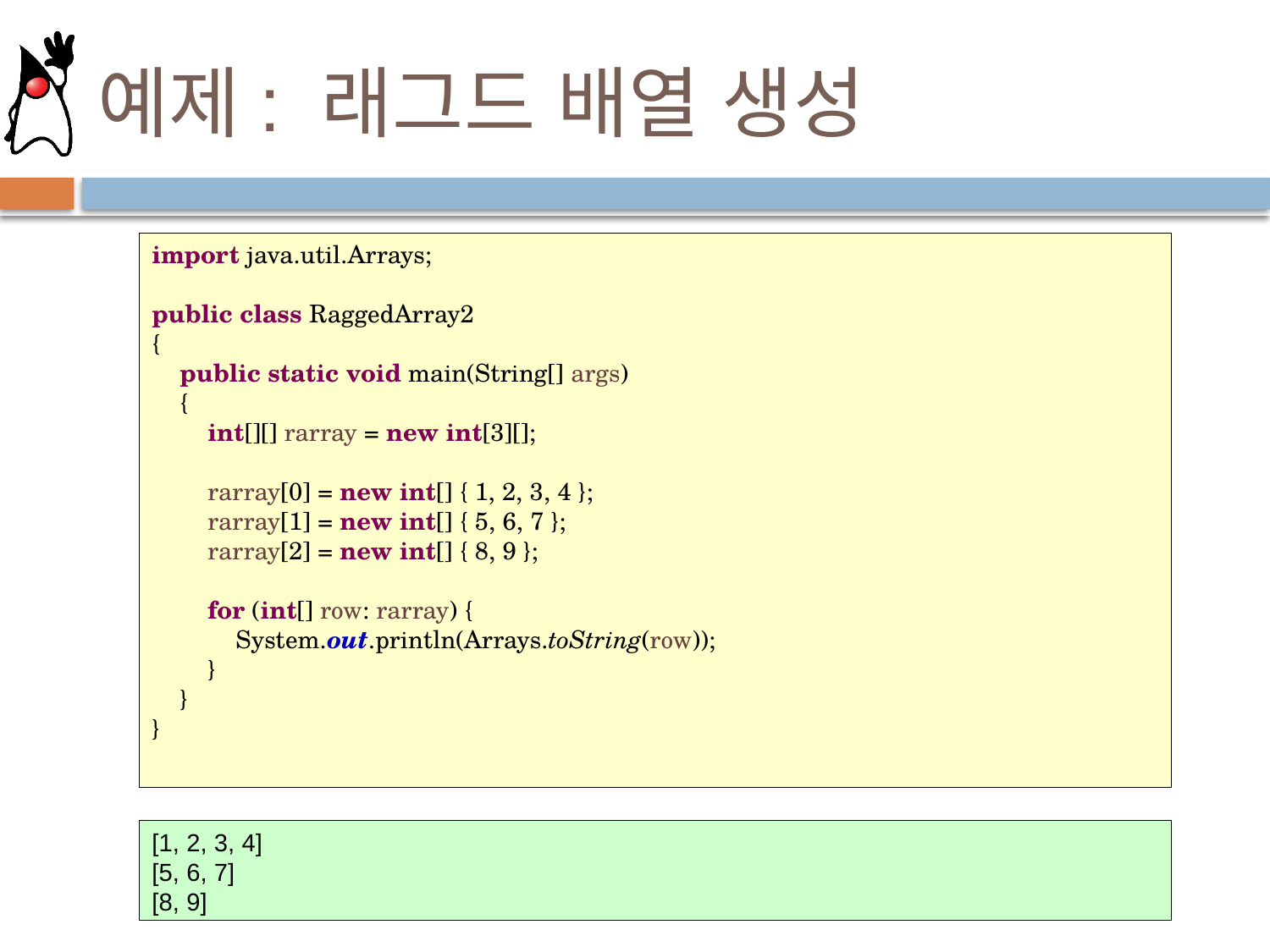

# 예제: 래그드 배열 생성
import java.util.Arrays;

public class RaggedArray2
{
    public static void main(String[] args)
    {
        int[][] rarray = new int[3][];

        rarray[0] = new int[] { 1, 2, 3, 4 };
        rarray[1] = new int[] { 5, 6, 7 };
        rarray[2] = new int[] { 8, 9 };

        for (int[] row: rarray) {
            System.out.println(Arrays.toString(row));
        }
    }
}
[1, 2, 3, 4]
[5, 6, 7]
[8, 9]